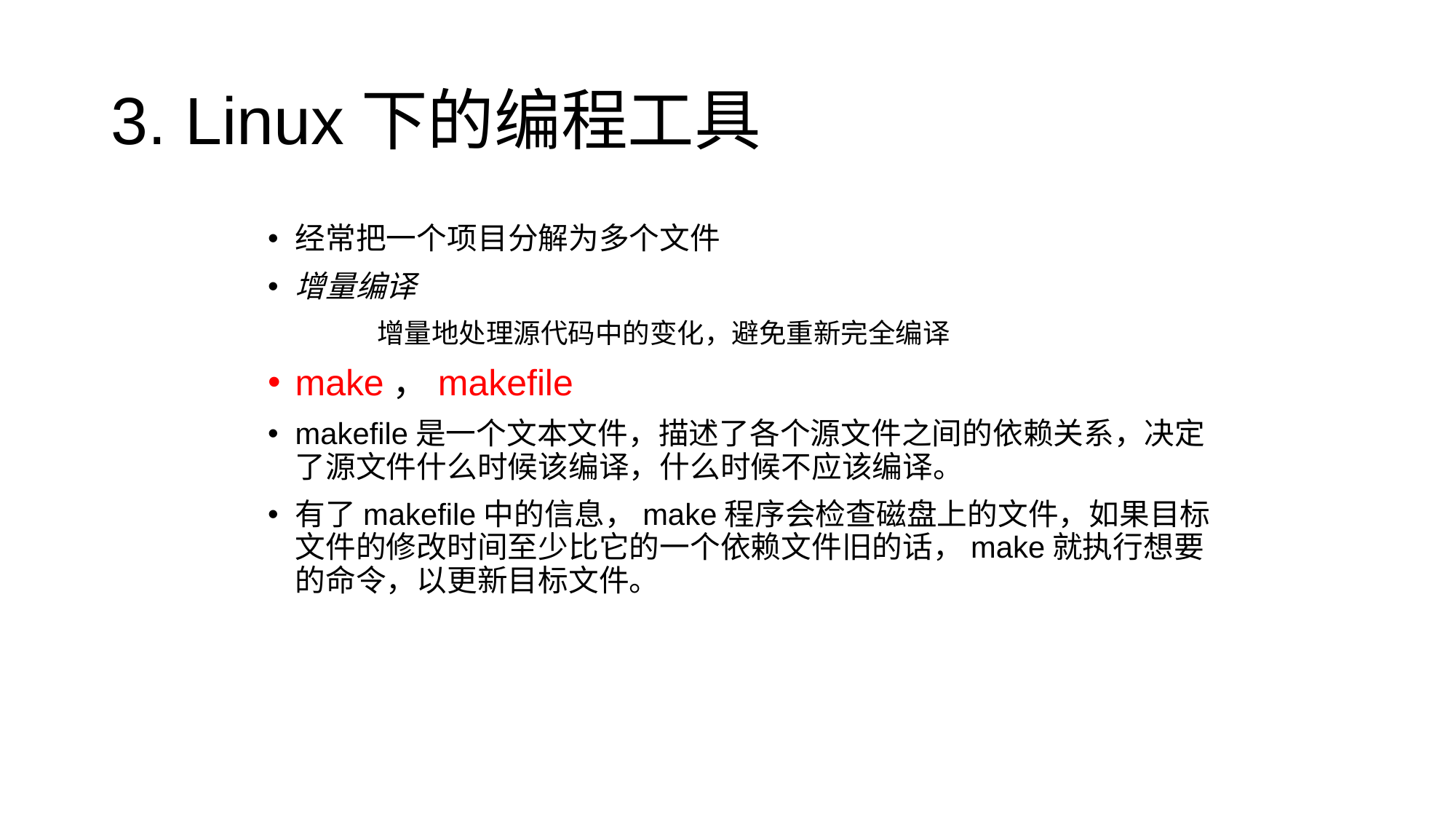

# 3. Linux下的编程工具
经常把一个项目分解为多个文件
增量编译
	增量地处理源代码中的变化，避免重新完全编译
make，makefile
makefile是一个文本文件，描述了各个源文件之间的依赖关系，决定了源文件什么时候该编译，什么时候不应该编译。
有了makefile中的信息，make程序会检查磁盘上的文件，如果目标文件的修改时间至少比它的一个依赖文件旧的话，make就执行想要的命令，以更新目标文件。